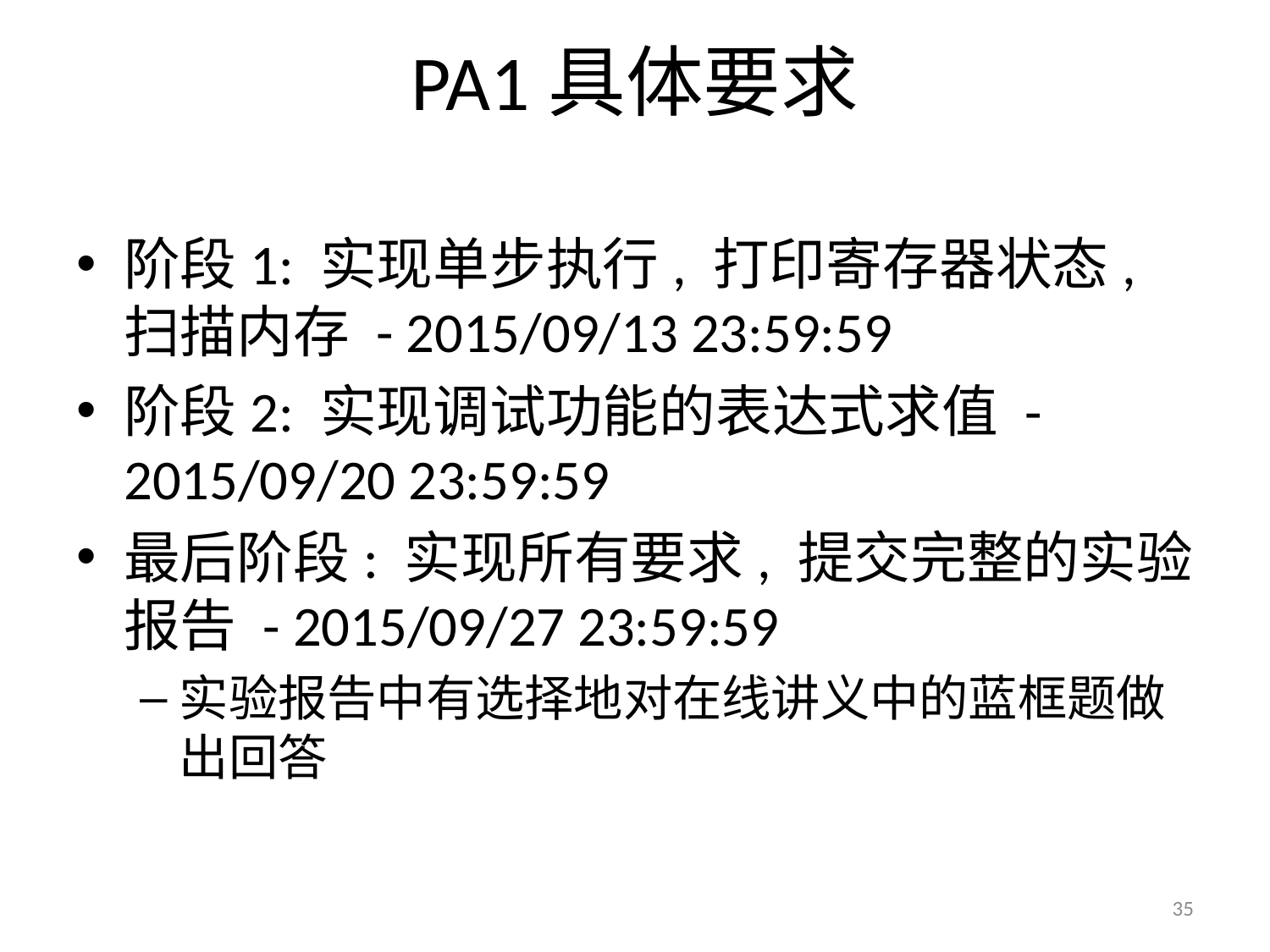

# PA1具体要求
阶段1: 实现单步执行, 打印寄存器状态, 扫描内存 - 2015/09/13 23:59:59
阶段2: 实现调试功能的表达式求值 - 2015/09/20 23:59:59
最后阶段: 实现所有要求, 提交完整的实验报告 - 2015/09/27 23:59:59
实验报告中有选择地对在线讲义中的蓝框题做出回答

35